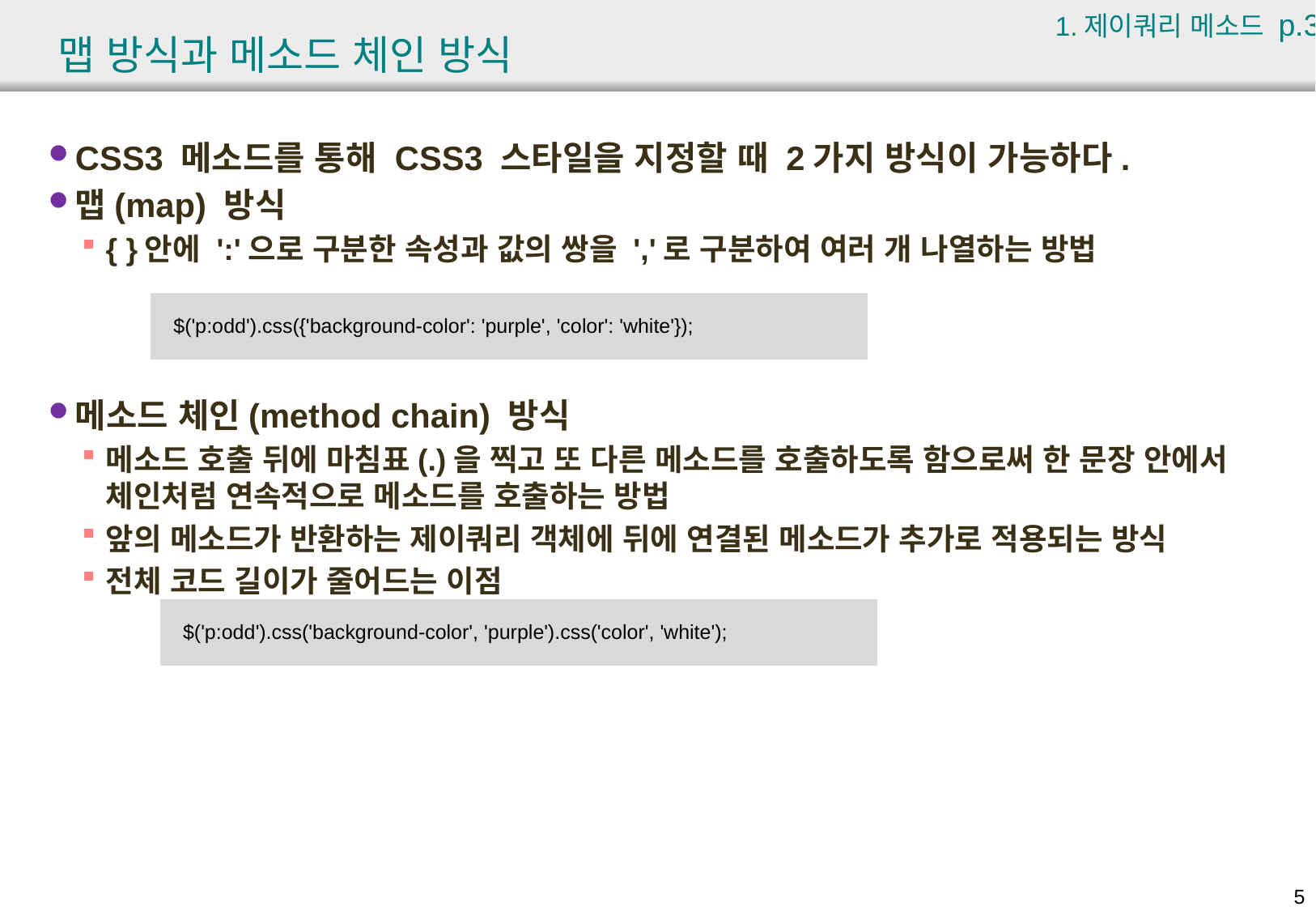

1.제이쿼리 메소드 p.367
# 맵 방식과 메소드 체인 방식
CSS3 메소드를 통해 CSS3 스타일을 지정할 때 2가지 방식이 가능하다.
맵(map) 방식
{ }안에 ':'으로 구분한 속성과 값의 쌍을 ','로 구분하여 여러 개 나열하는 방법

메소드 체인(method chain) 방식
메소드 호출 뒤에 마침표(.)을 찍고 또 다른 메소드를 호출하도록 함으로써 한 문장 안에서 체인처럼 연속적으로 메소드를 호출하는 방법
앞의 메소드가 반환하는 제이쿼리 객체에 뒤에 연결된 메소드가 추가로 적용되는 방식
전체 코드 길이가 줄어드는 이점

| $('p:odd').css({'background-color': 'purple', 'color': 'white'}); |
| --- |
| $('p:odd').css('background-color', 'purple').css('color', 'white'); |
| --- |